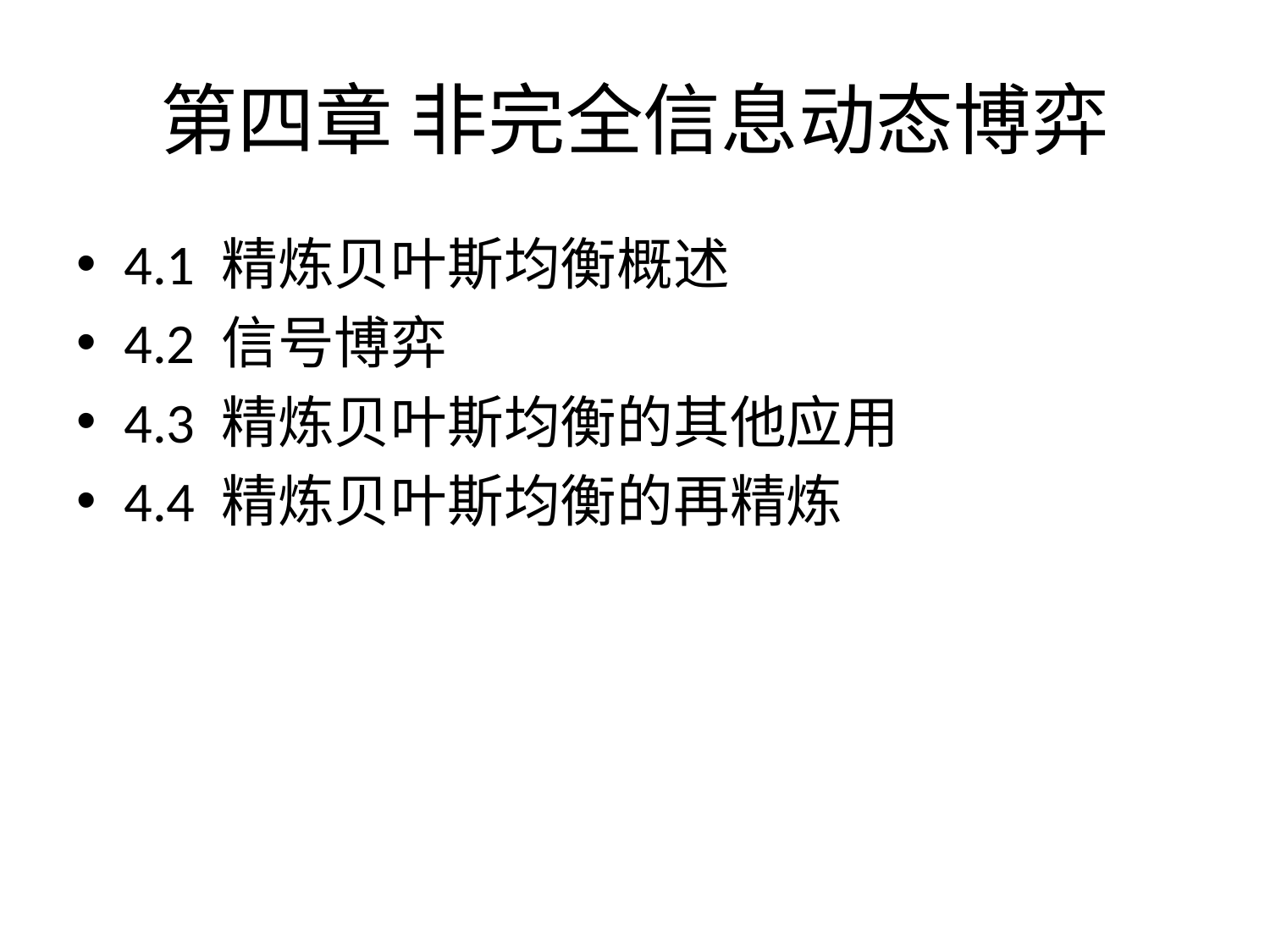

第四章 非完全信息动态博弈
4.1 精炼贝叶斯均衡概述
4.2 信号博弈
4.3 精炼贝叶斯均衡的其他应用
4.4 精炼贝叶斯均衡的再精炼